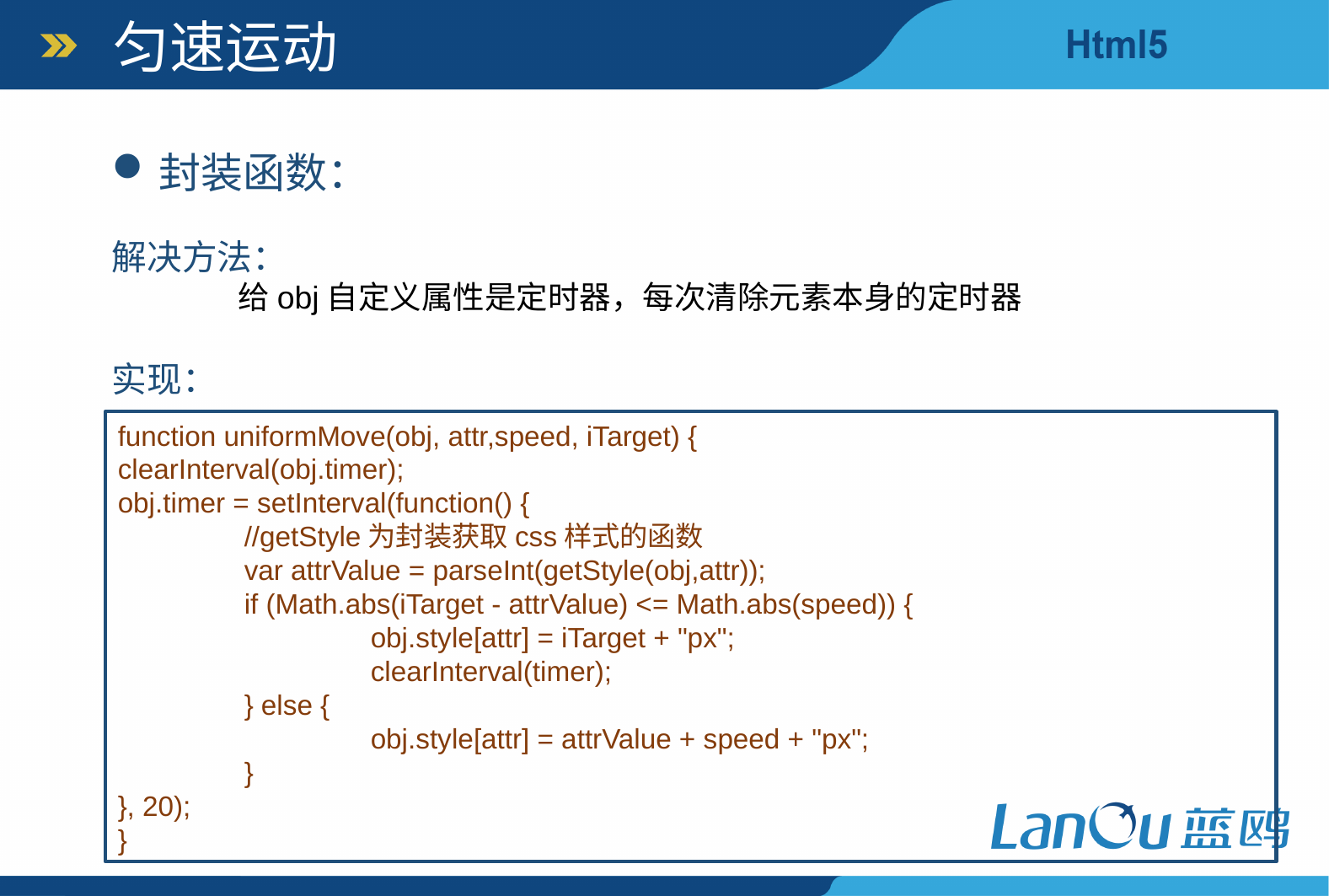

匀速运动
封装函数：

解决方法：
	给obj自定义属性是定时器，每次清除元素本身的定时器

实现：

function uniformMove(obj, attr,speed, iTarget) {
clearInterval(obj.timer);
obj.timer = setInterval(function() {
	//getStyle为封装获取css样式的函数
	var attrValue = parseInt(getStyle(obj,attr));
	if (Math.abs(iTarget - attrValue) <= Math.abs(speed)) {
		obj.style[attr] = iTarget + "px";
		clearInterval(timer);
	} else {
		obj.style[attr] = attrValue + speed + "px";
	}
}, 20);
}